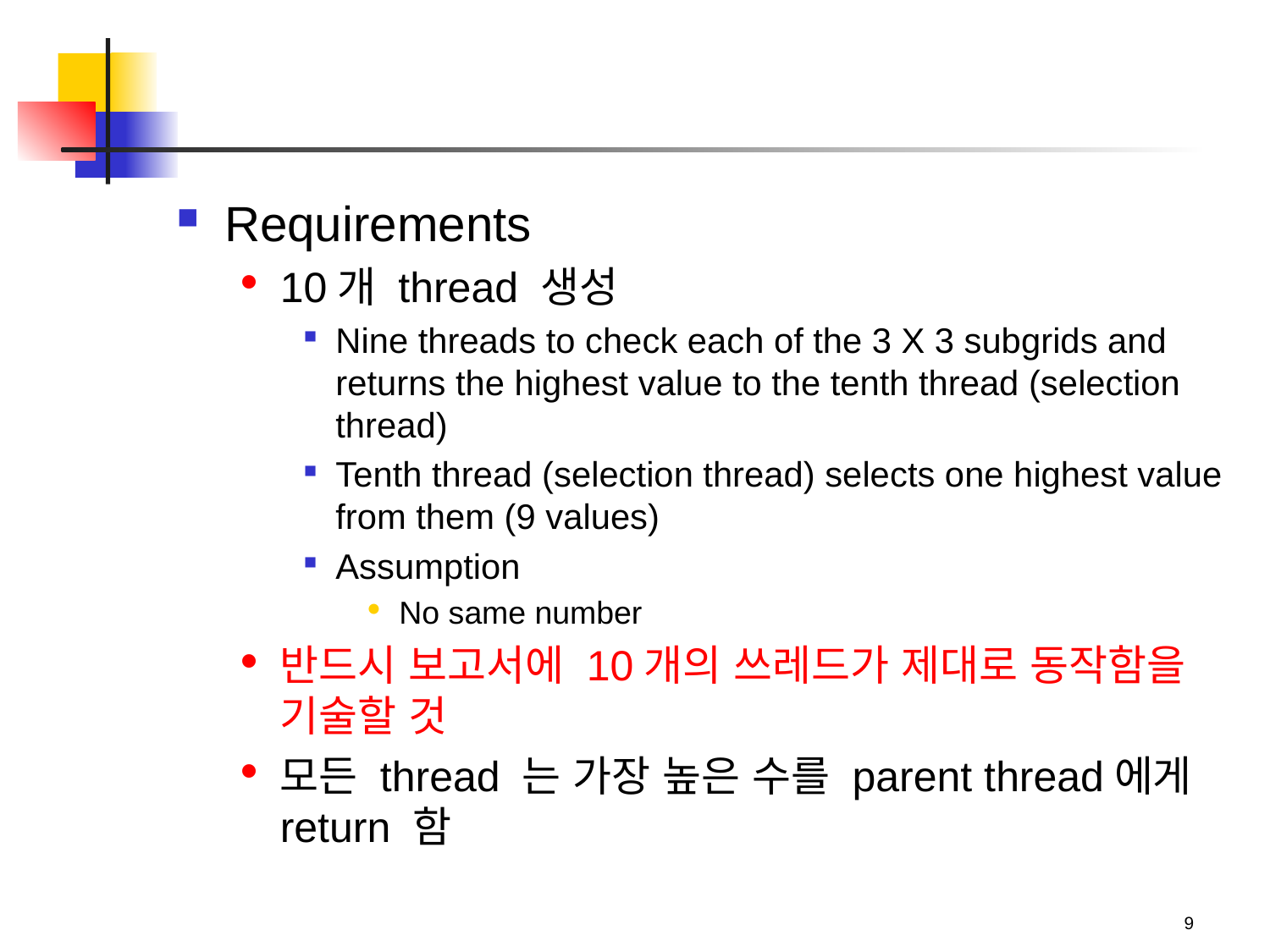

#
Requirements
10개 thread 생성
Nine threads to check each of the 3 X 3 subgrids and returns the highest value to the tenth thread (selection thread)
Tenth thread (selection thread) selects one highest value from them (9 values)
Assumption
No same number
반드시 보고서에 10개의 쓰레드가 제대로 동작함을 기술할 것
모든 thread 는 가장 높은 수를 parent thread에게 return 함
9